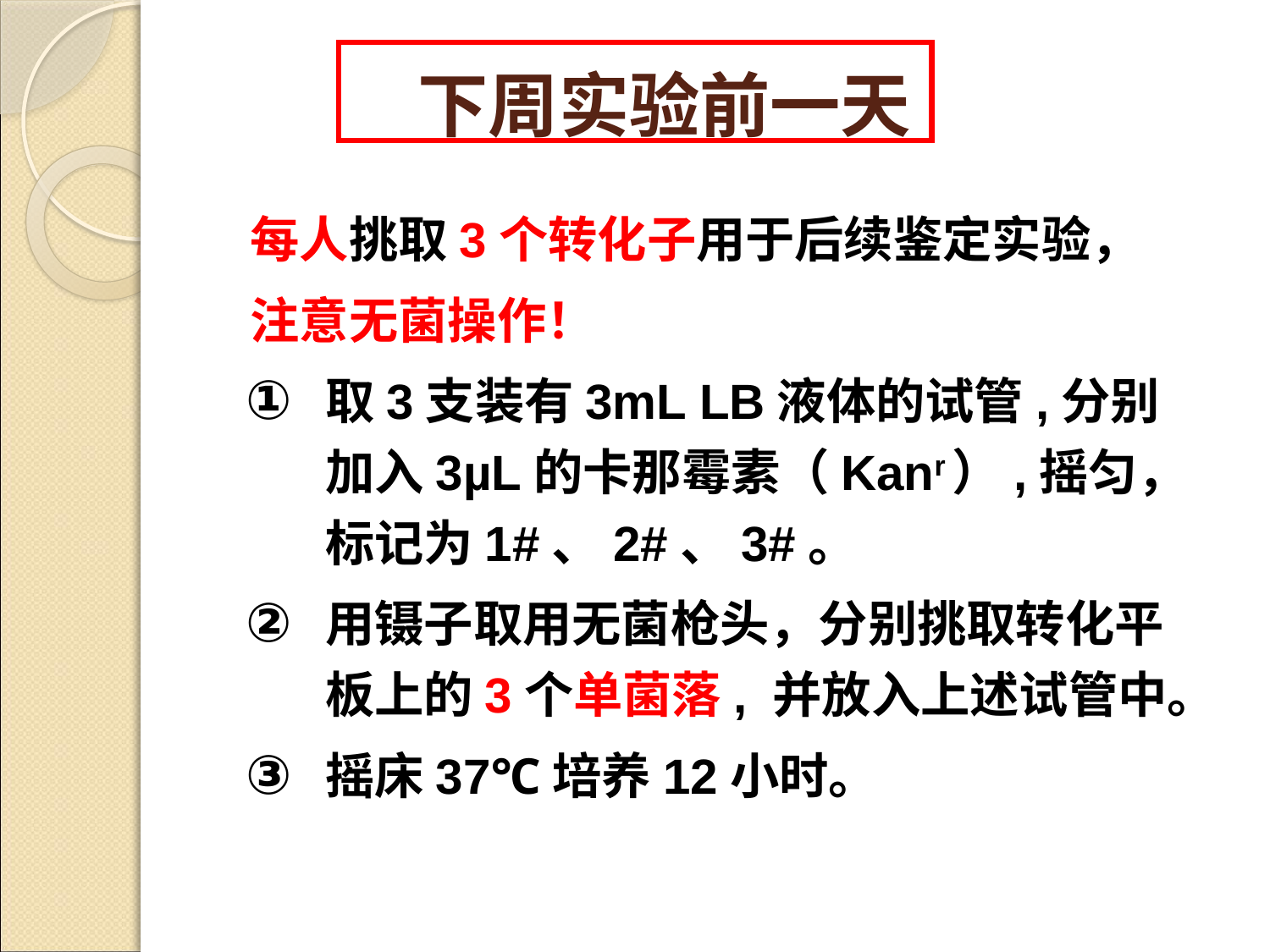

# 下周实验前一天

      每人挑取3个转化子用于后续鉴定实验，
      注意无菌操作！
取3支装有3mL LB液体的试管,分别加入3µL的卡那霉素（Kanr）,摇匀，标记为1#、2#、3#。
用镊子取用无菌枪头，分别挑取转化平板上的3个单菌落, 并放入上述试管中。
摇床37℃培养12小时。